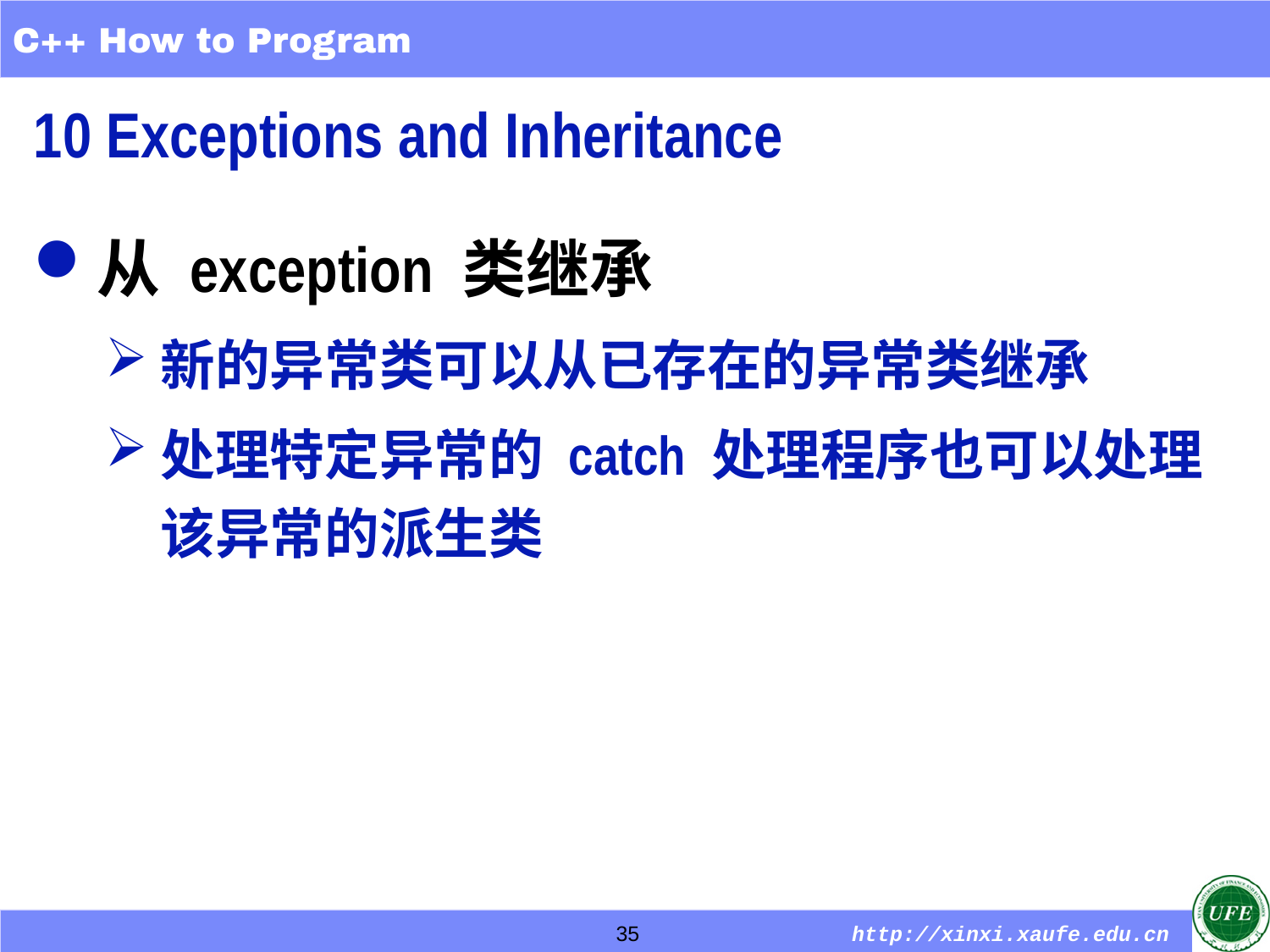

10 Exceptions and Inheritance
从 exception 类继承
新的异常类可以从已存在的异常类继承
处理特定异常的 catch 处理程序也可以处理该异常的派生类
35